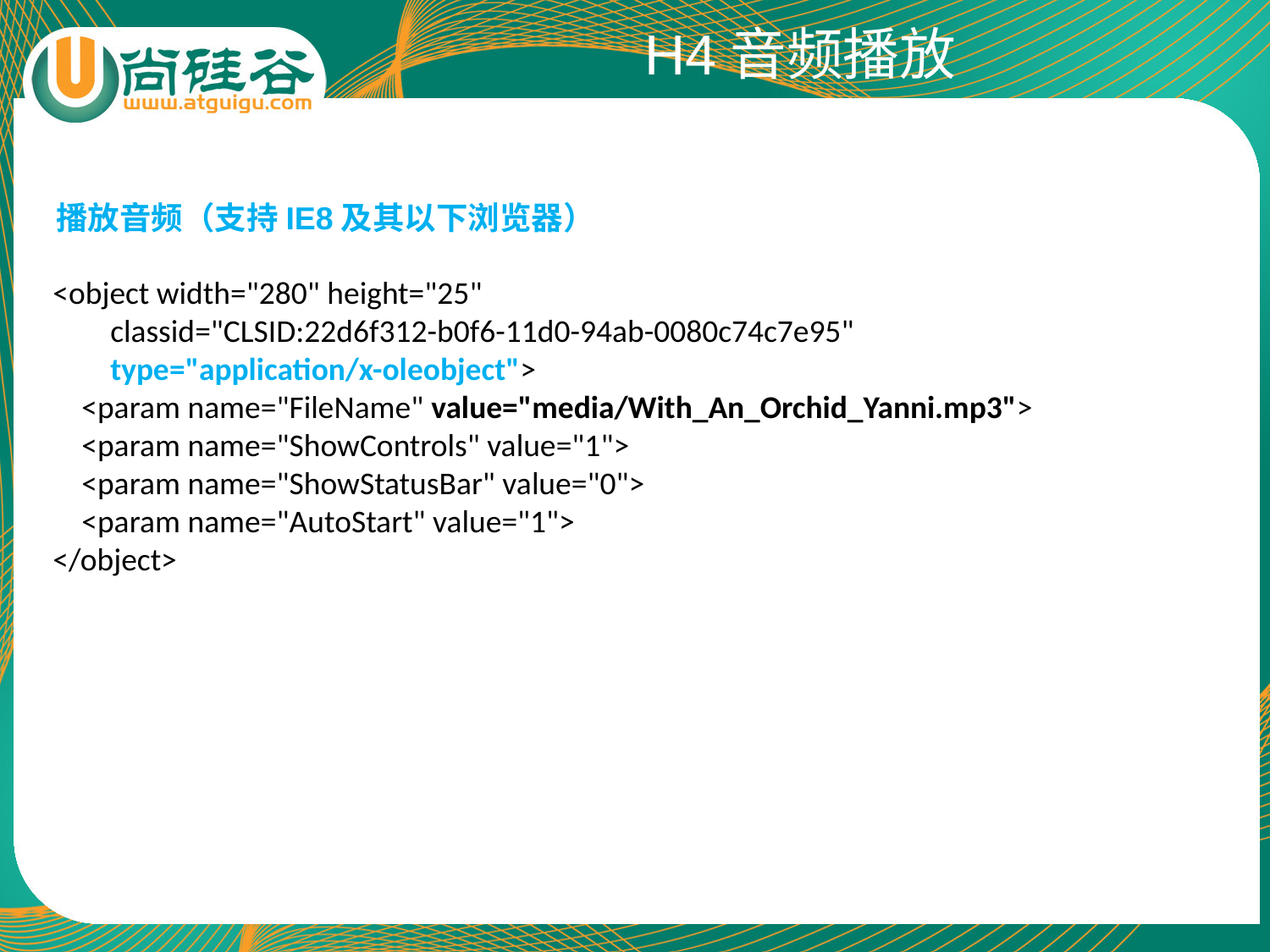

# H4音频播放
播放音频（支持IE8及其以下浏览器）
    <object width="280" height="25"
            classid="CLSID:22d6f312-b0f6-11d0-94ab-0080c74c7e95"
            type="application/x-oleobject">
        <param name="FileName" value="media/With_An_Orchid_Yanni.mp3">
        <param name="ShowControls" value="1">
        <param name="ShowStatusBar" value="0">
        <param name="AutoStart" value="1">
    </object>